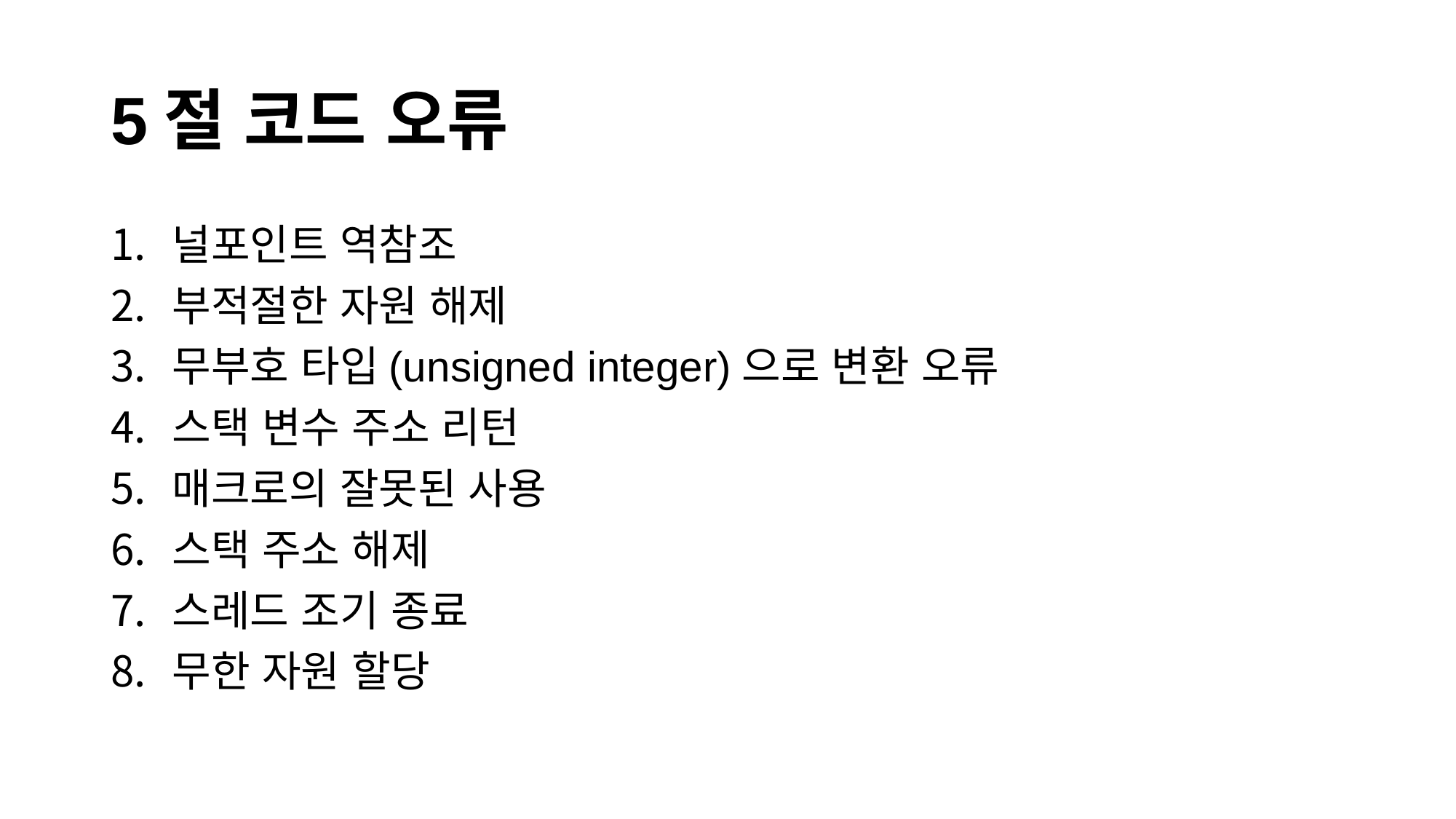

# 5절 코드 오류
널포인트 역참조
부적절한 자원 해제
무부호 타입(unsigned integer)으로 변환 오류
스택 변수 주소 리턴
매크로의 잘못된 사용
스택 주소 해제
스레드 조기 종료
무한 자원 할당